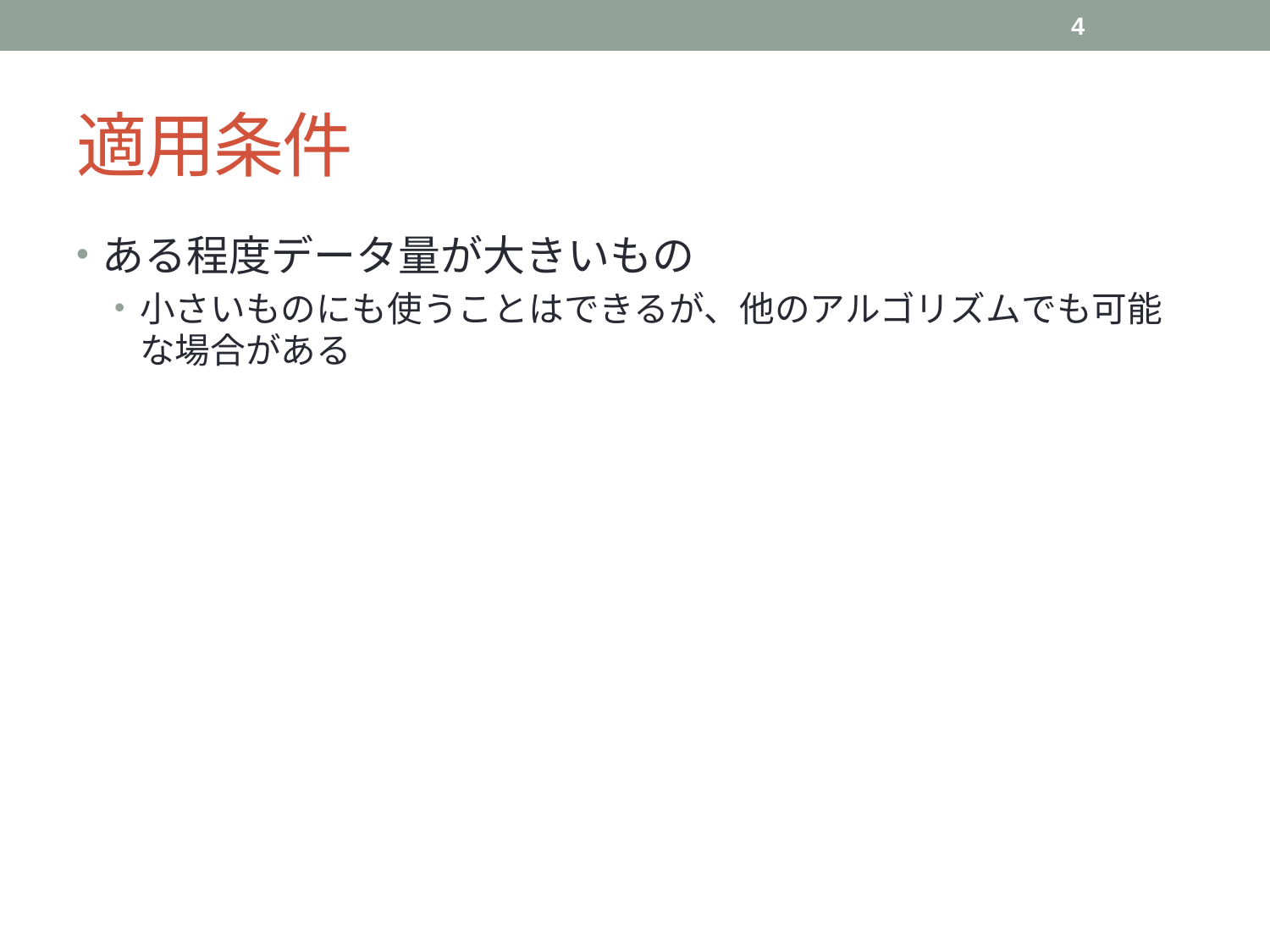

4
# 適用条件
ある程度データ量が大きいもの
小さいものにも使うことはできるが、他のアルゴリズムでも可能な場合がある